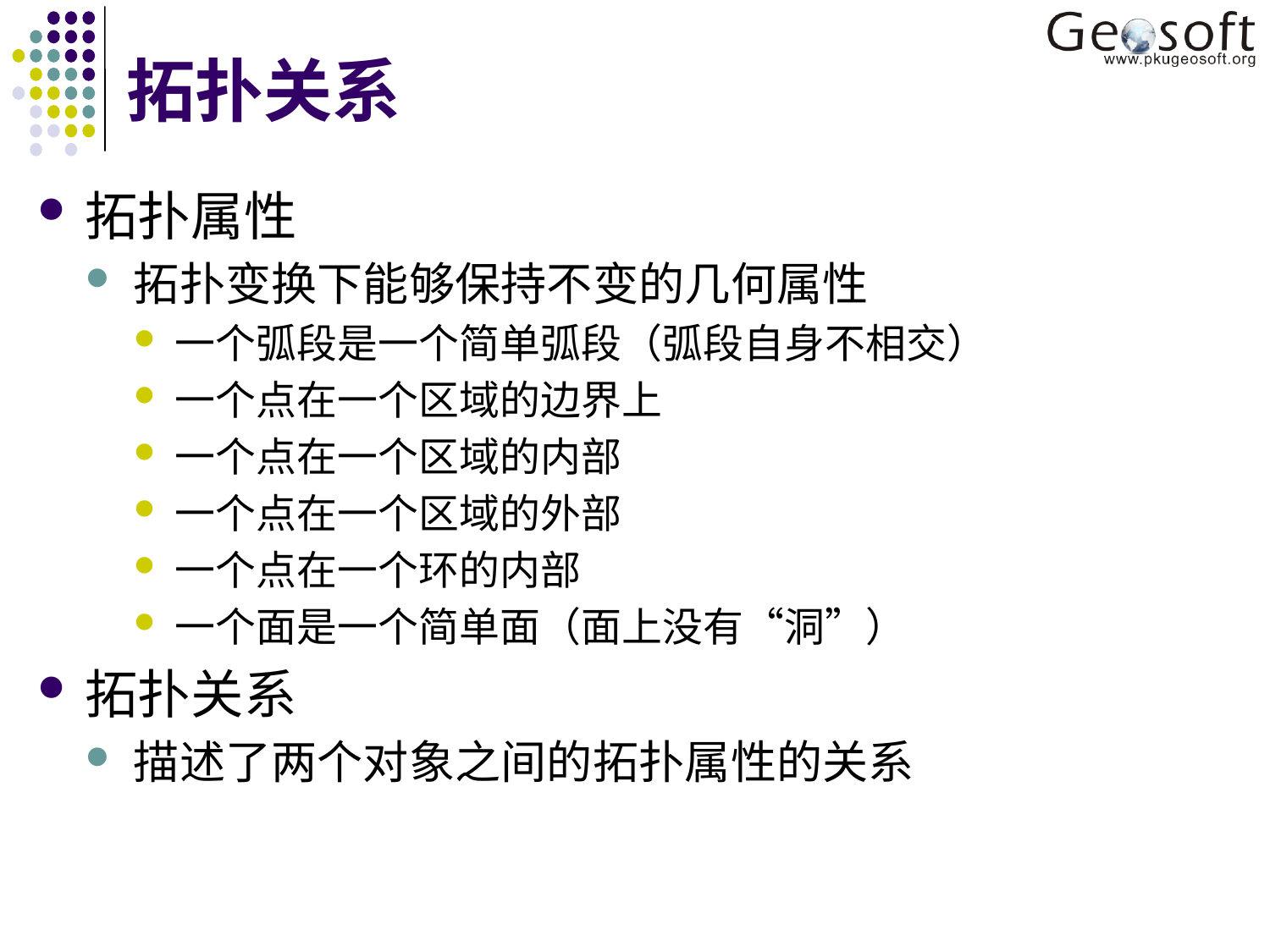

# 拓扑关系
拓扑属性
拓扑变换下能够保持不变的几何属性
一个弧段是一个简单弧段（弧段自身不相交）
一个点在一个区域的边界上
一个点在一个区域的内部
一个点在一个区域的外部
一个点在一个环的内部
一个面是一个简单面（面上没有“洞”）
拓扑关系
描述了两个对象之间的拓扑属性的关系